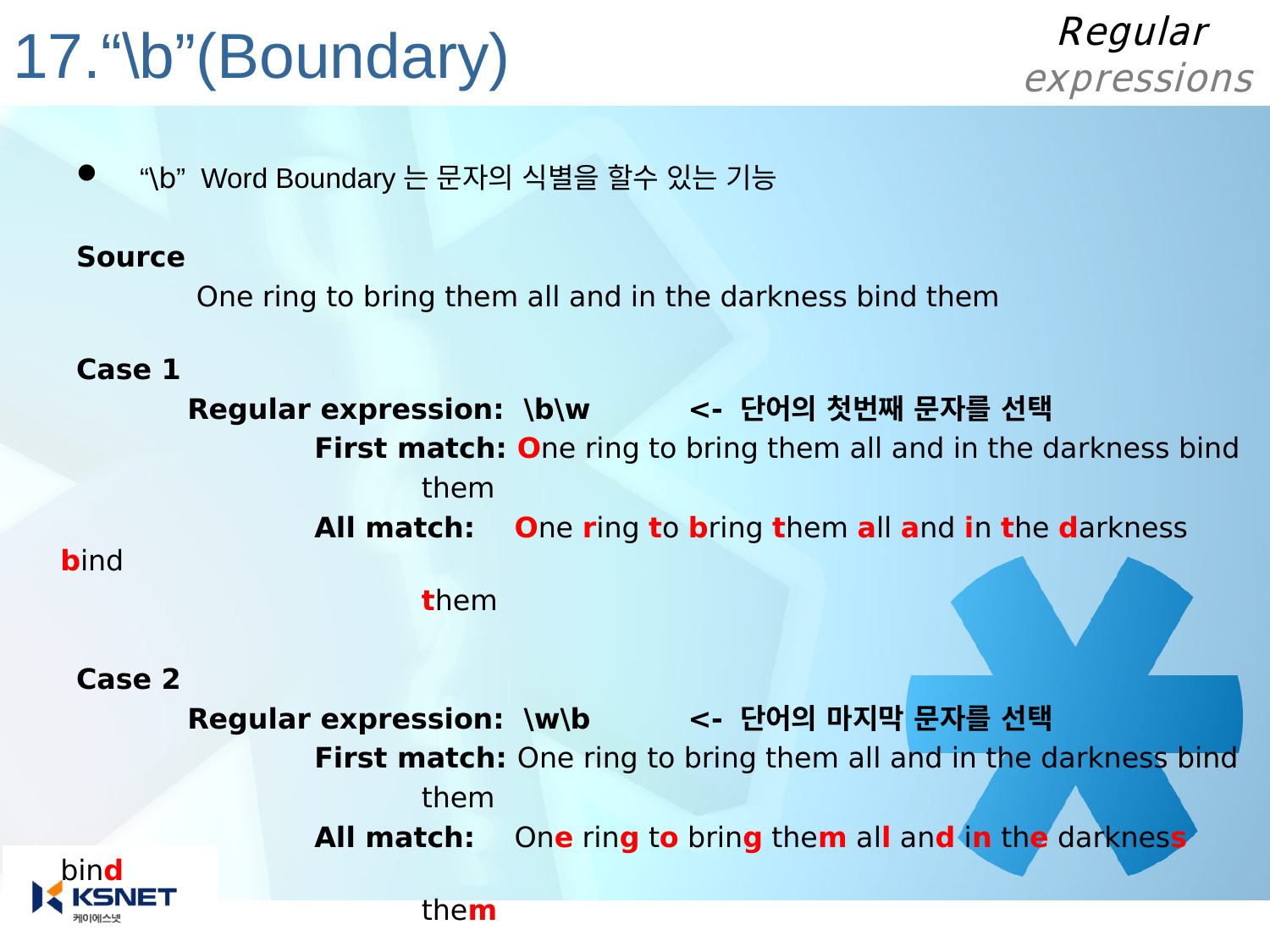

# 17.“\b”(Boundary)

“\b”  Word Boundary는 문자의 식별을 할수 있는 기능

Source
		 One ring to bring them all and in the darkness bind them
Case 1
		Regular expression:  \b\w          <- 단어의 첫번째 문자를 선택
			First match: One ring to bring them all and in the darkness bind
                                              them
			All match:    One ring to bring them all and in the darkness bind
                                              them

Case 2
		Regular expression:  \w\b          <- 단어의 마지막 문자를 선택
			First match: One ring to bring them all and in the darkness bind
                                              them
			All match:    One ring to bring them all and in the darkness bind
                                              them